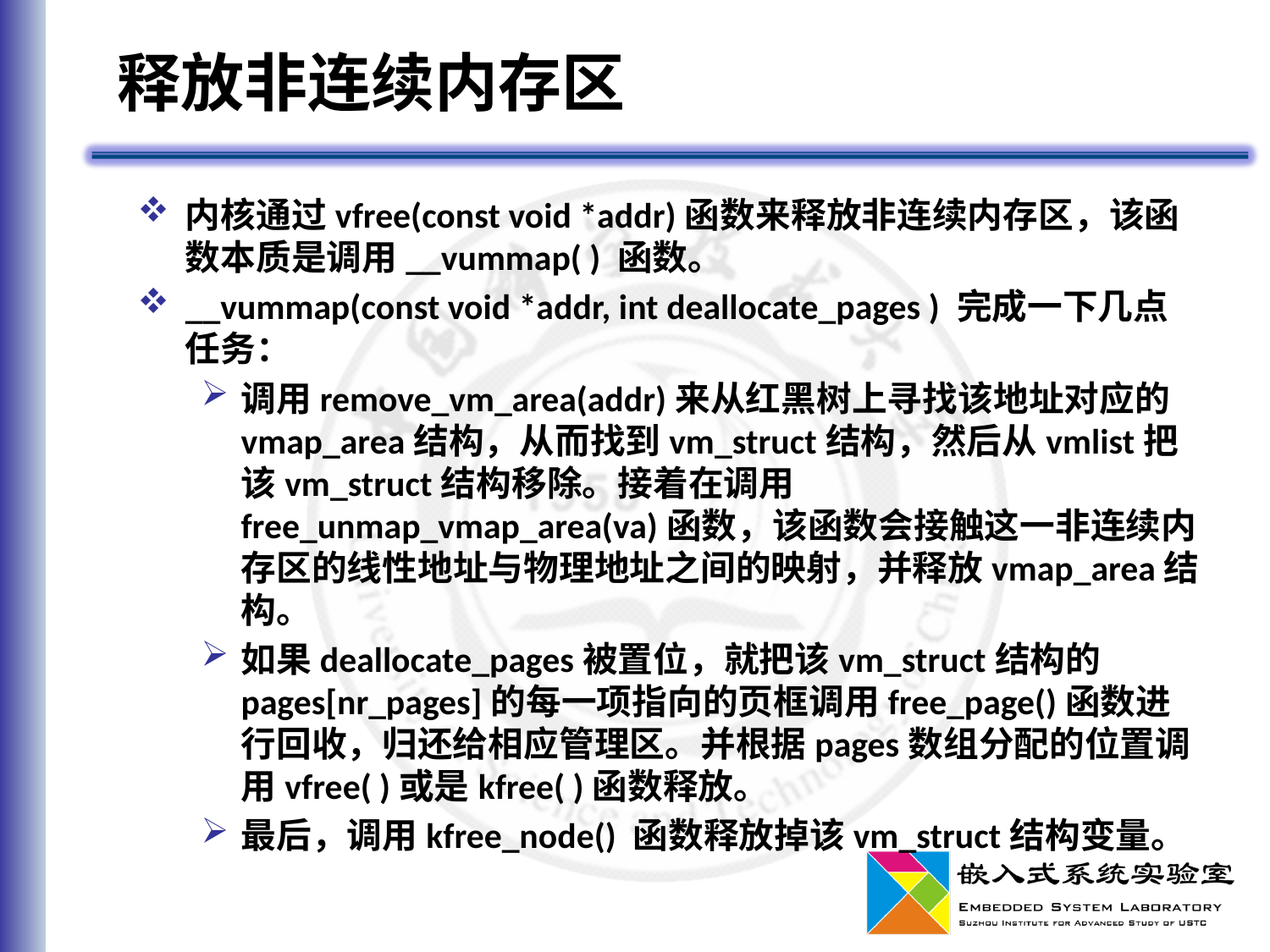

# 释放非连续内存区
内核通过vfree(const void *addr)函数来释放非连续内存区，该函数本质是调用__vummap( ) 函数。
__vummap(const void *addr, int deallocate_pages ) 完成一下几点任务：
调用remove_vm_area(addr)来从红黑树上寻找该地址对应的vmap_area结构，从而找到vm_struct结构，然后从vmlist把该vm_struct结构移除。接着在调用free_unmap_vmap_area(va)函数，该函数会接触这一非连续内存区的线性地址与物理地址之间的映射，并释放vmap_area结构。
如果deallocate_pages被置位，就把该vm_struct结构的pages[nr_pages]的每一项指向的页框调用free_page()函数进行回收，归还给相应管理区。并根据pages数组分配的位置调用vfree( )或是kfree( )函数释放。
最后，调用kfree_node() 函数释放掉该vm_struct结构变量。